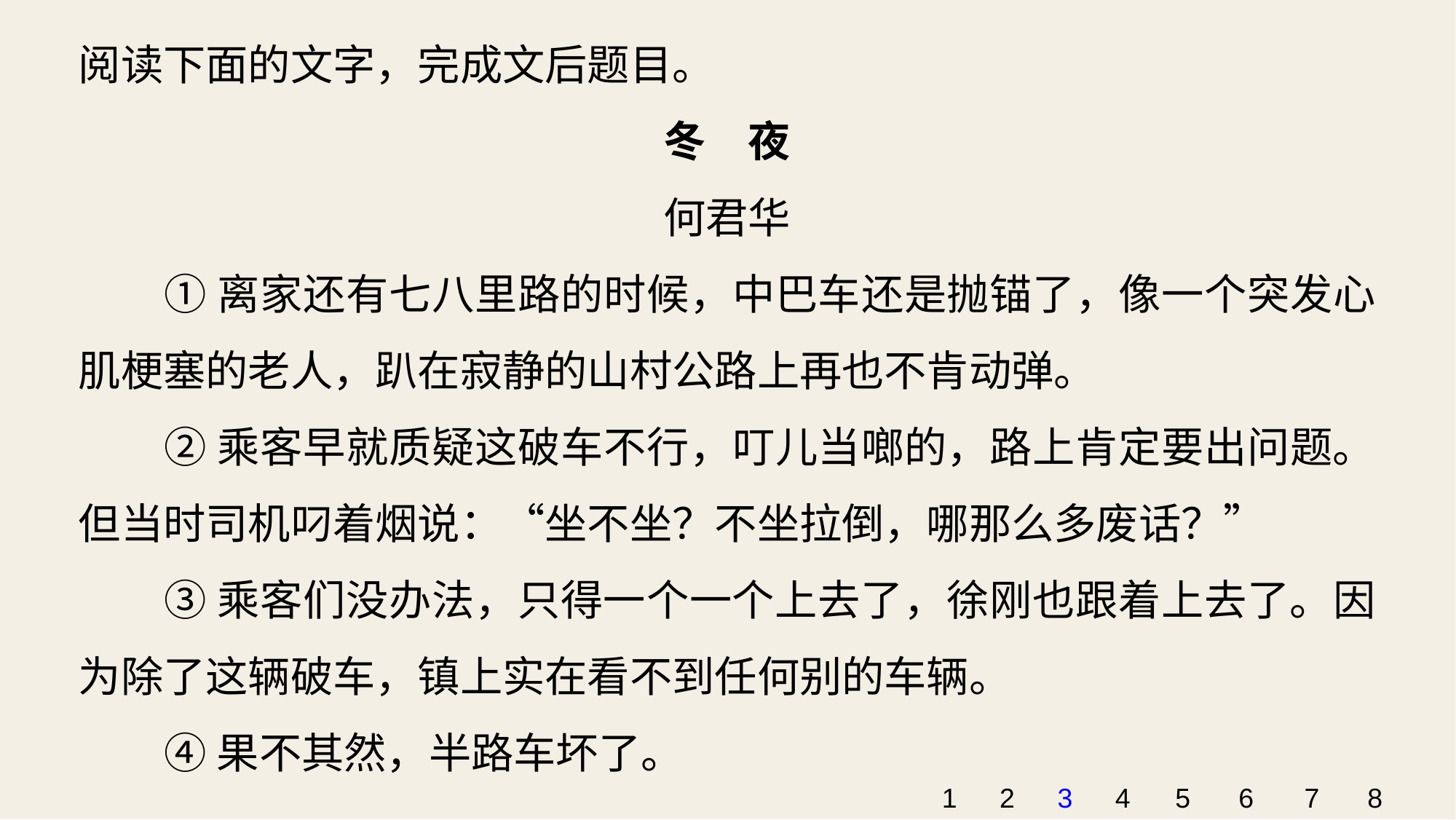

阅读下面的文字，完成文后题目。
冬　夜
何君华
①离家还有七八里路的时候，中巴车还是抛锚了，像一个突发心肌梗塞的老人，趴在寂静的山村公路上再也不肯动弹。
②乘客早就质疑这破车不行，叮儿当啷的，路上肯定要出问题。但当时司机叼着烟说：“坐不坐？不坐拉倒，哪那么多废话？”
③乘客们没办法，只得一个一个上去了，徐刚也跟着上去了。因为除了这辆破车，镇上实在看不到任何别的车辆。
④果不其然，半路车坏了。
1
2
3
4
5
6
7
8